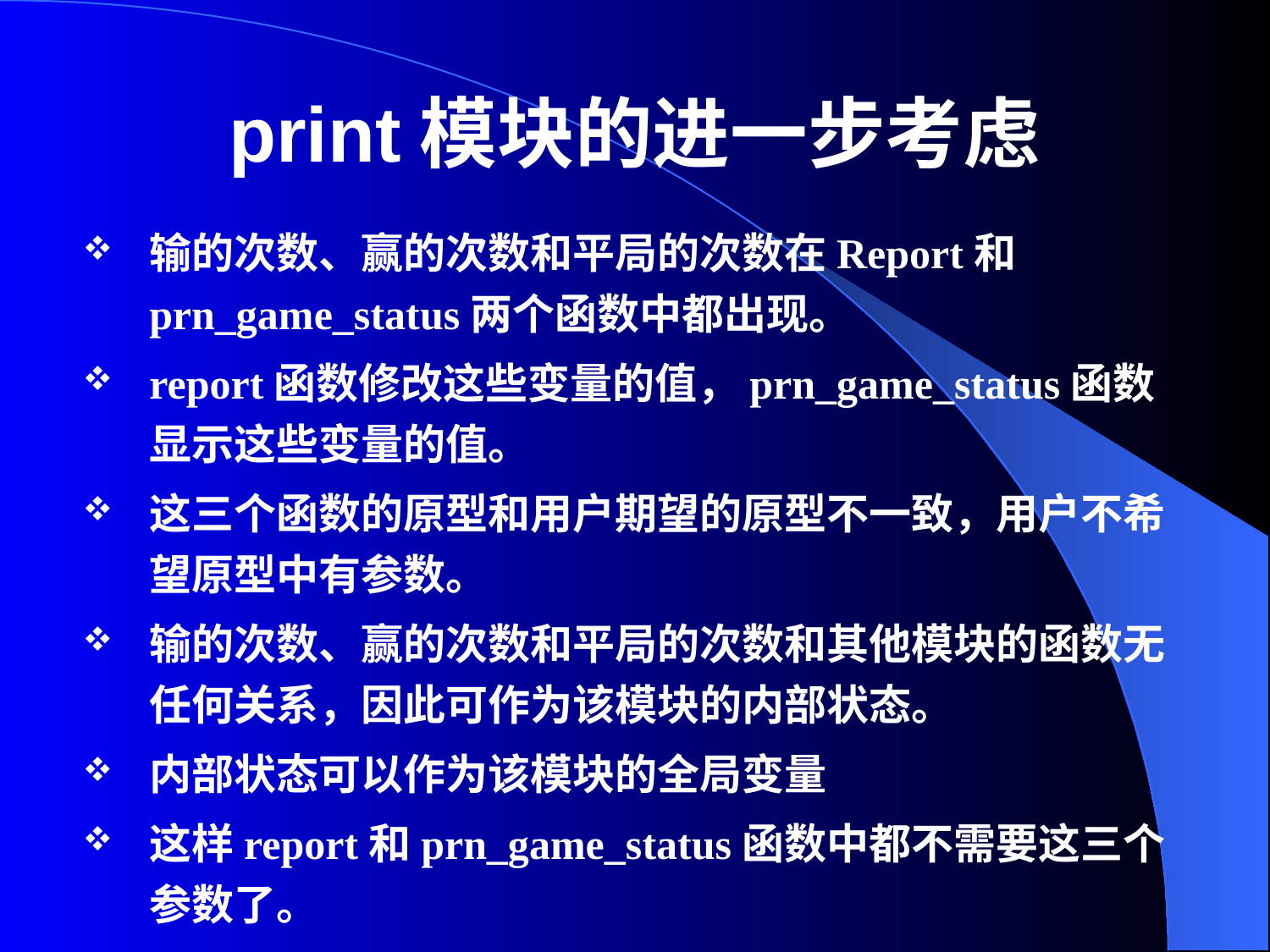

# print模块的进一步考虑
输的次数、赢的次数和平局的次数在Report和prn_game_status两个函数中都出现。
report函数修改这些变量的值，prn_game_status函数显示这些变量的值。
这三个函数的原型和用户期望的原型不一致，用户不希望原型中有参数。
输的次数、赢的次数和平局的次数和其他模块的函数无任何关系，因此可作为该模块的内部状态。
内部状态可以作为该模块的全局变量
这样report和prn_game_status函数中都不需要这三个参数了。